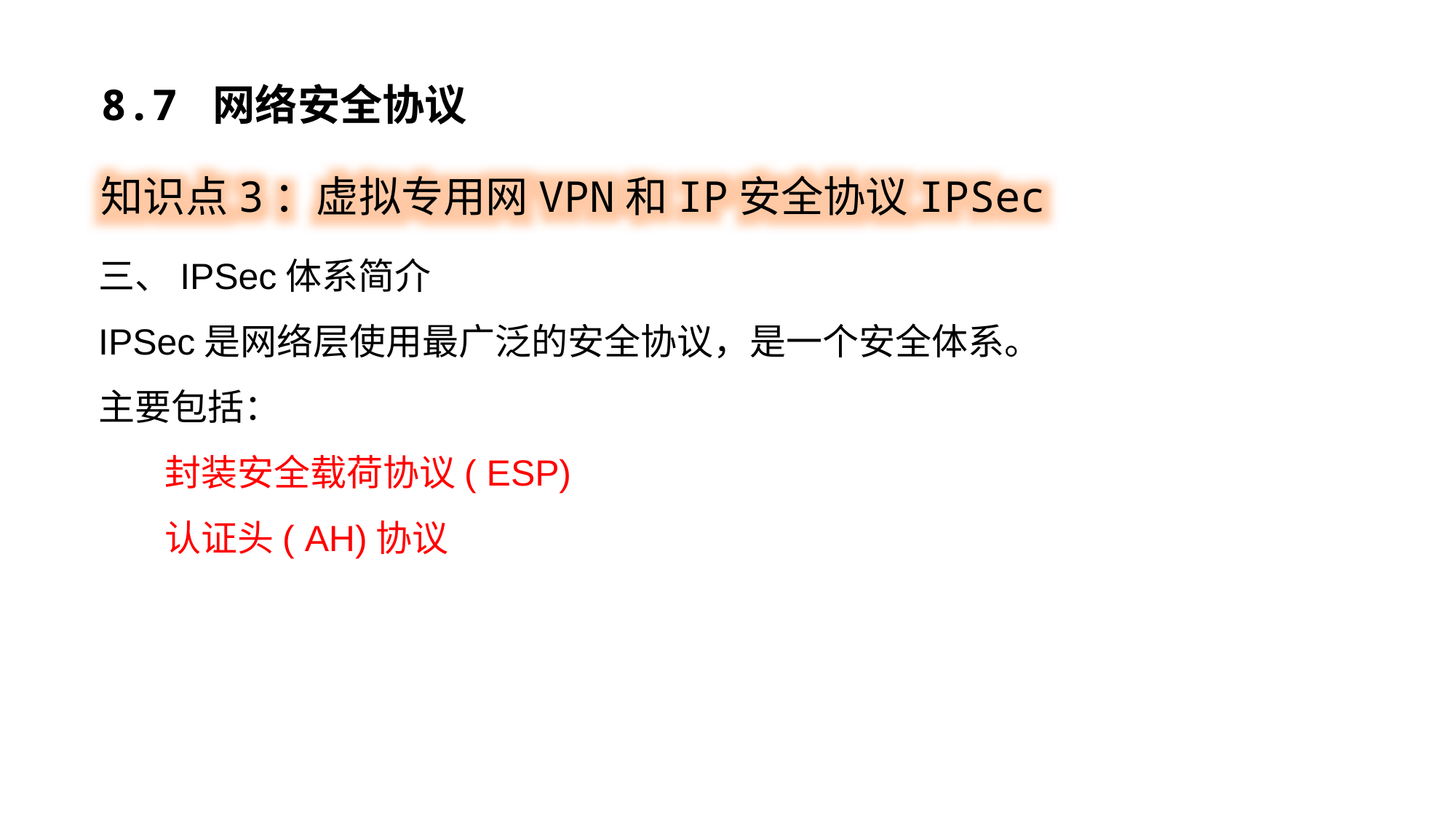

8.7 网络安全协议
知识点3：虚拟专用网VPN和IP安全协议IPSec
三、IPSec体系简介
IPSec是网络层使用最广泛的安全协议，是一个安全体系。
主要包括：
       封装安全载荷协议( ESP)
       认证头( AH)协议